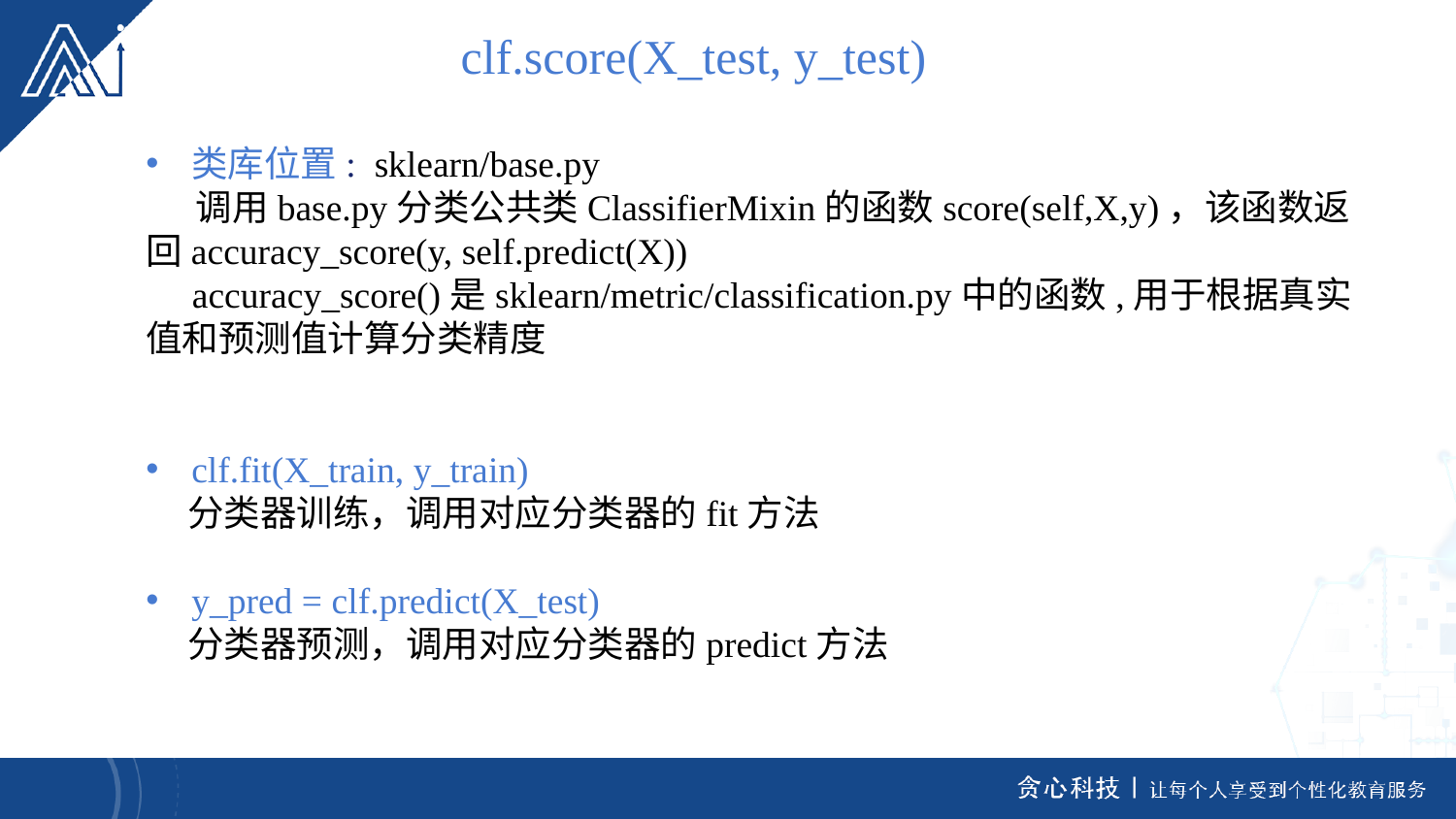

clf.score(X_test, y_test)
类库位置:  sklearn/base.py
     调用base.py分类公共类ClassifierMixin的函数score(self,X,y)，该函数返回accuracy_score(y, self.predict(X))
     accuracy_score()是sklearn/metric/classification.py中的函数,用于根据真实值和预测值计算分类精度

clf.fit(X_train, y_train)
    分类器训练，调用对应分类器的fit方法

y_pred = clf.predict(X_test)
    分类器预测，调用对应分类器的predict方法